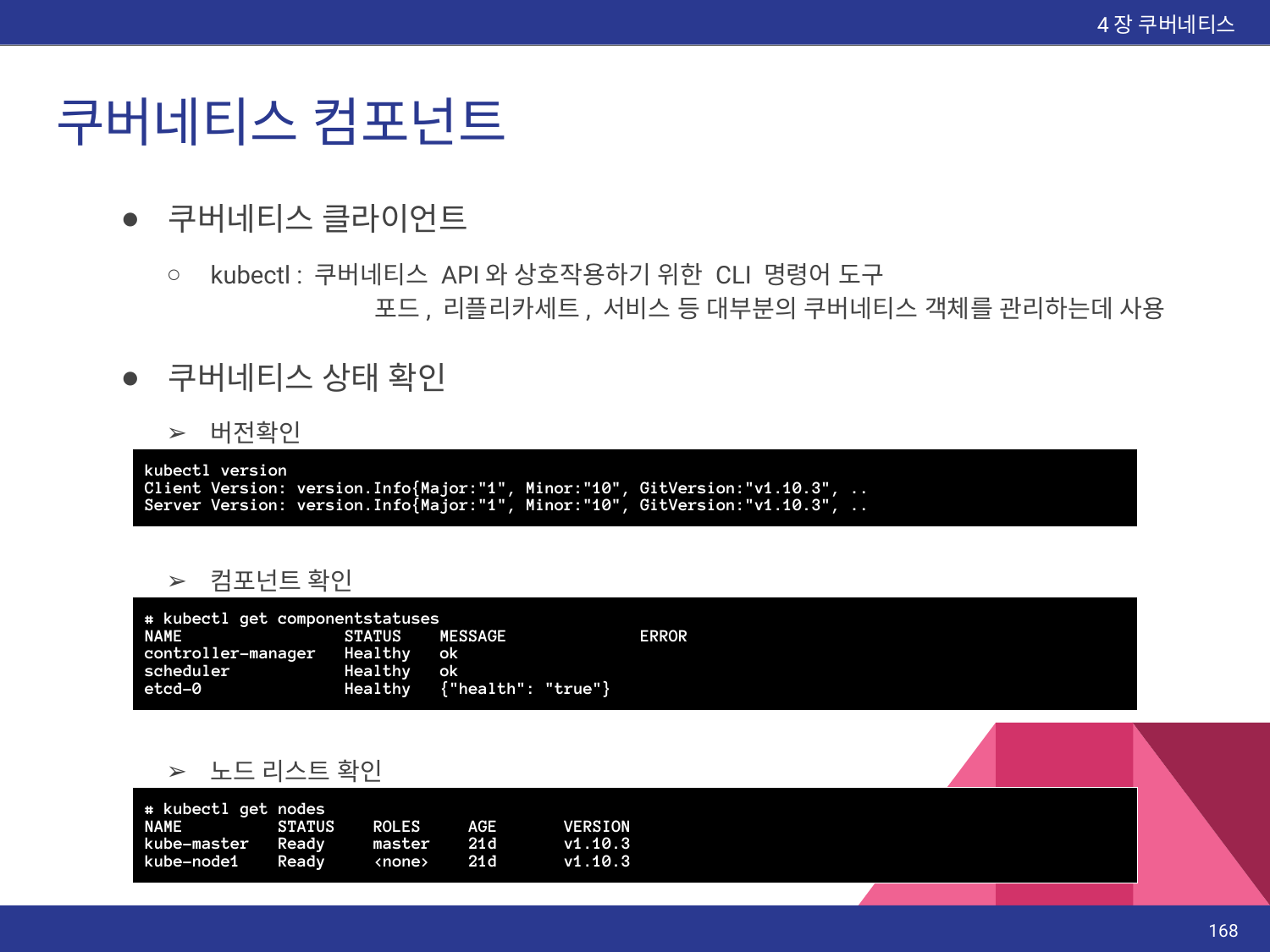

4장 쿠버네티스

# 쿠버네티스 컴포넌트
쿠버네티스 클라이언트

kubectl : 쿠버네티스 API와 상호작용하기 위한 CLI 명령어 도구
	      포드, 리플리카세트, 서비스 등 대부분의 쿠버네티스 객체를 관리하는데 사용
쿠버네티스 상태 확인
버전확인
| kubectl version Client Version: version.Info{Major:"1", Minor:"10", GitVersion:"v1.10.3", .. Server Version: version.Info{Major:"1", Minor:"10", GitVersion:"v1.10.3", .. |
| --- |
컴포넌트 확인
| # kubectl get componentstatuses NAME STATUS MESSAGE ERROR controller-manager Healthy ok scheduler Healthy ok etcd-0 Healthy {"health": "true"} |
| --- |
노드 리스트 확인
| # kubectl get nodes NAME STATUS ROLES AGE VERSION kube-master Ready master 21d v1.10.3 kube-node1 Ready <none> 21d v1.10.3 |
| --- |
168